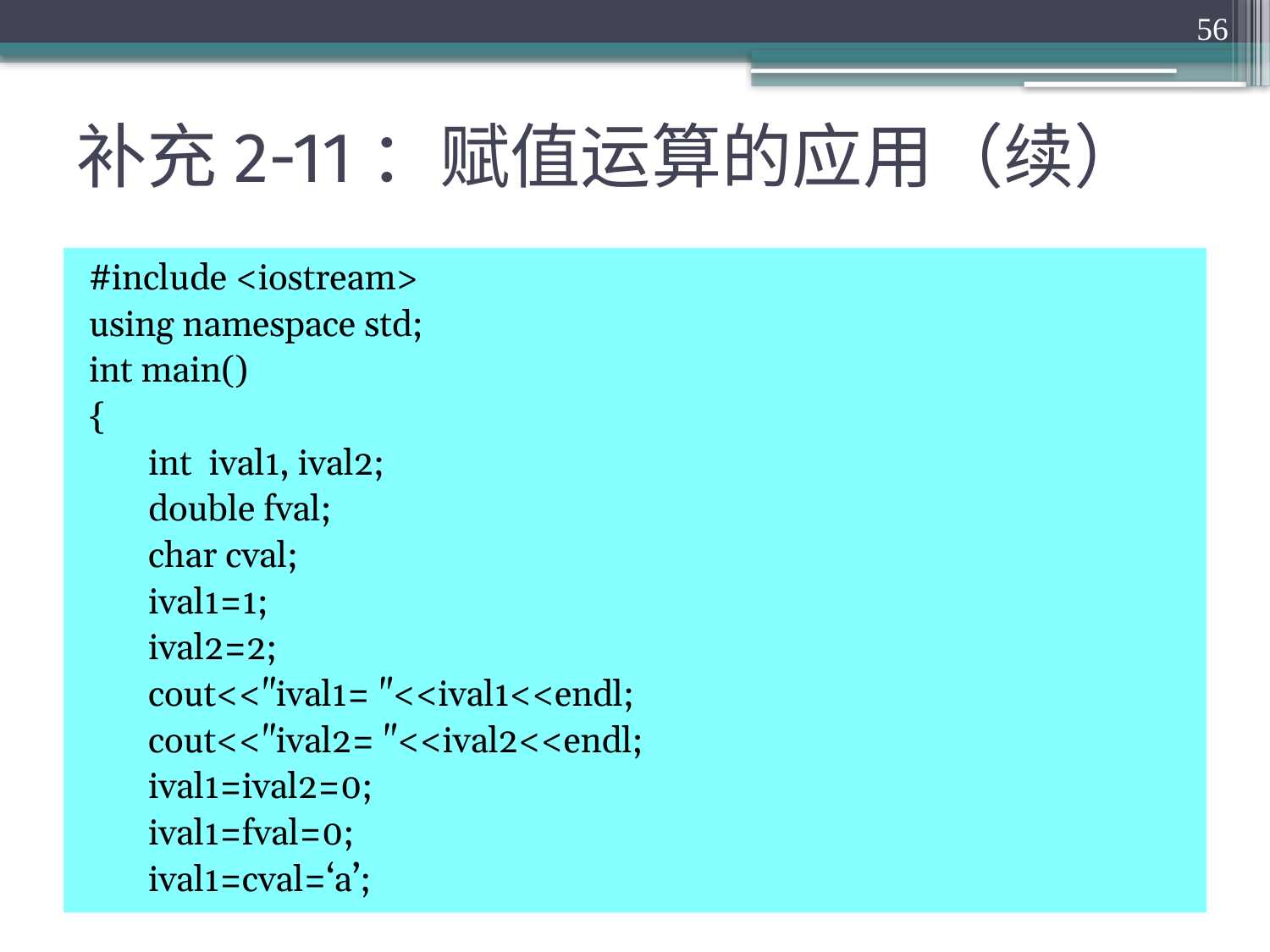

56
# 补充2-11：赋值运算的应用（续）
#include <iostream>
using namespace std;
int main()
{
       int  ival1, ival2;
       double fval;
       char cval;
       ival1=1;
       ival2=2;
       cout<<"ival1= "<<ival1<<endl;
       cout<<"ival2= "<<ival2<<endl;
       ival1=ival2=0;
       ival1=fval=0;
       ival1=cval=‘a’;